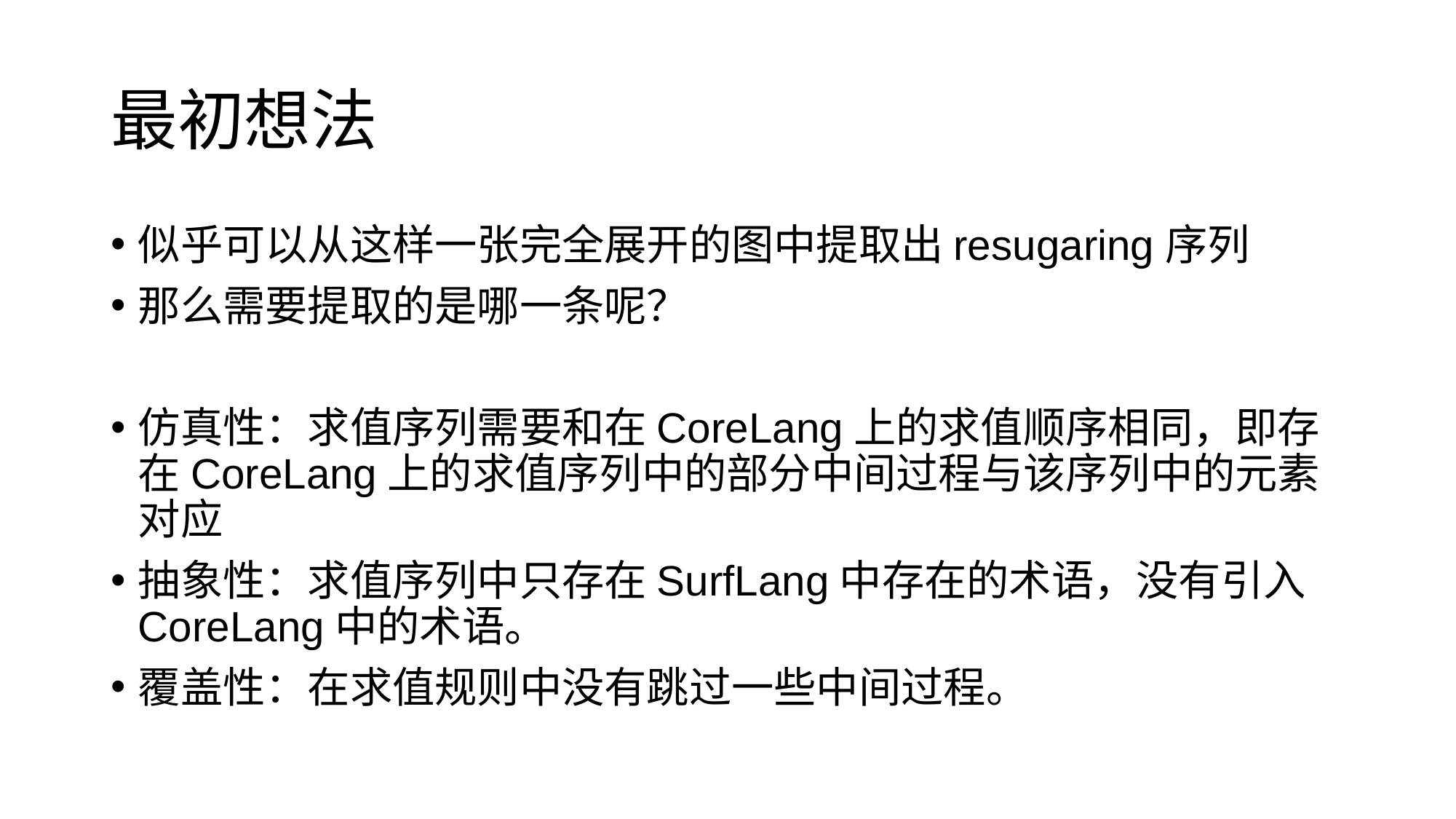

# 最初想法
似乎可以从这样一张完全展开的图中提取出resugaring序列
那么需要提取的是哪一条呢？

仿真性：求值序列需要和在CoreLang上的求值顺序相同，即存在CoreLang上的求值序列中的部分中间过程与该序列中的元素对应
抽象性：求值序列中只存在SurfLang中存在的术语，没有引入CoreLang中的术语。
覆盖性：在求值规则中没有跳过一些中间过程。